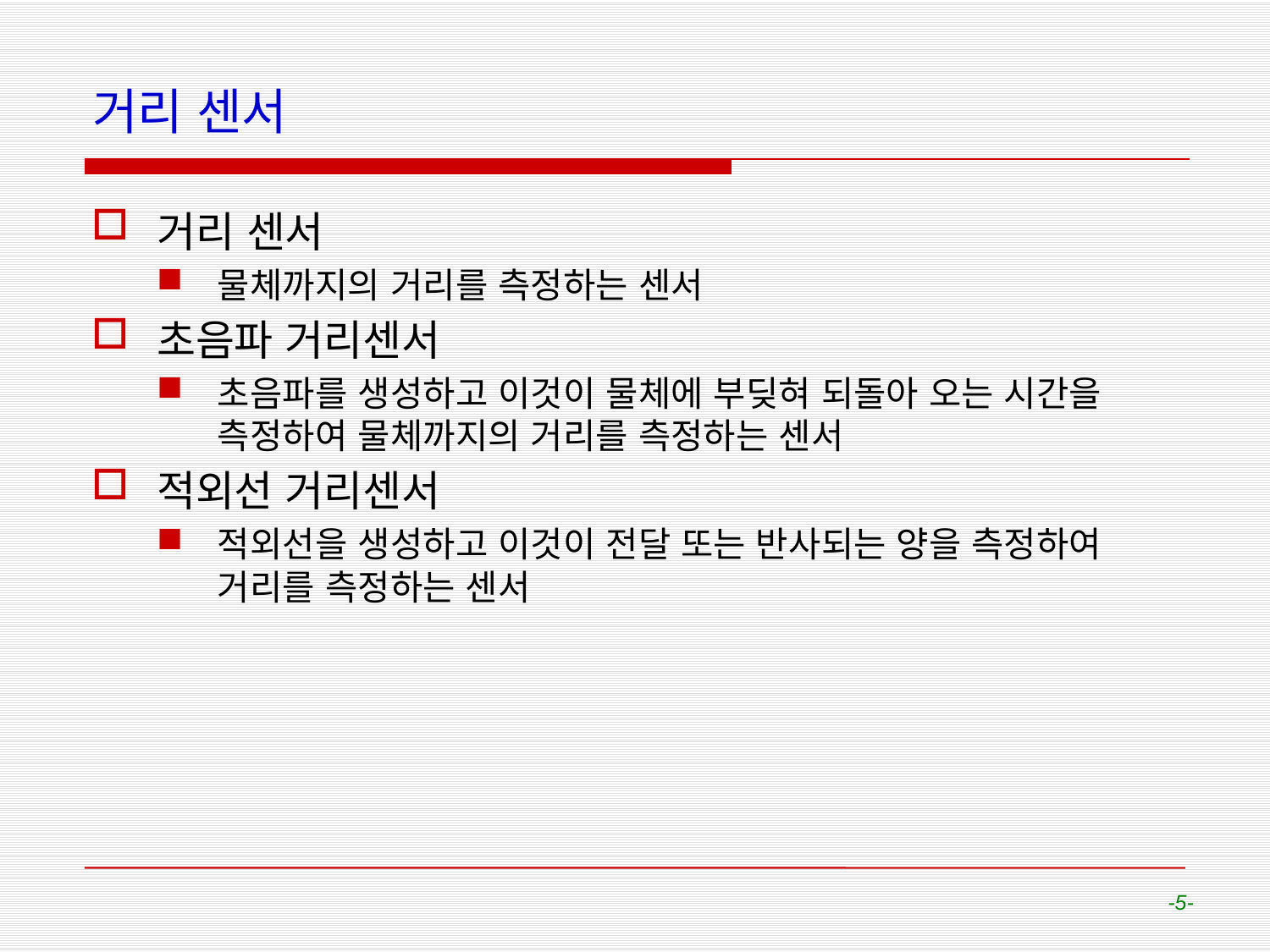

# 거리 센서
거리 센서
물체까지의 거리를 측정하는 센서
초음파 거리센서
초음파를 생성하고 이것이 물체에 부딪혀 되돌아 오는 시간을 측정하여 물체까지의 거리를 측정하는 센서
적외선 거리센서
적외선을 생성하고 이것이 전달 또는 반사되는 양을 측정하여 거리를 측정하는 센서

-5-